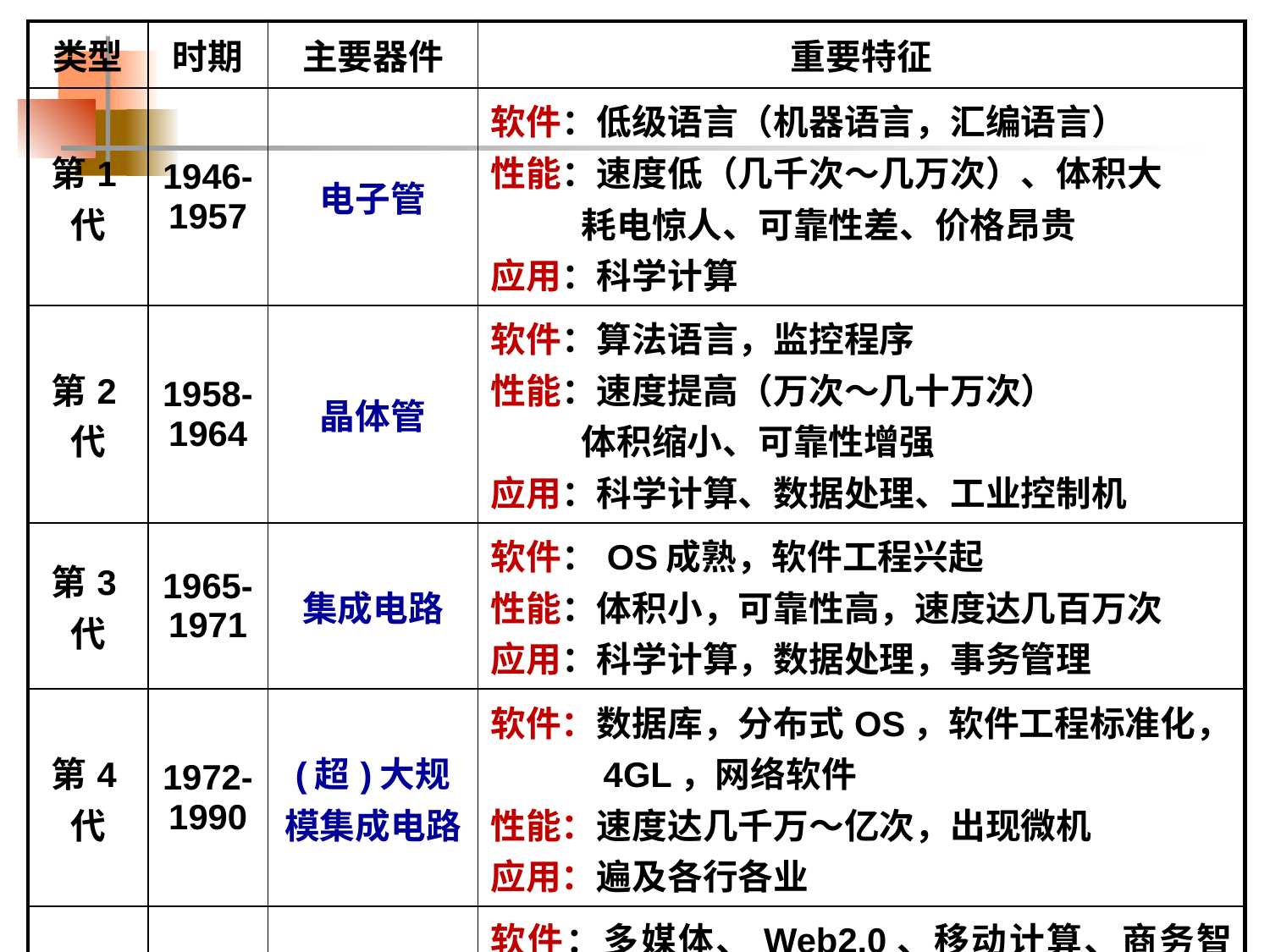

| 类型 | 时期 | 主要器件 | 重要特征 |
| --- | --- | --- | --- |
| 第1代 | 1946-1957 | 电子管 | 软件：低级语言（机器语言，汇编语言） 性能：速度低（几千次～几万次）、体积大 耗电惊人、可靠性差、价格昂贵 应用：科学计算 |
| 第2代 | 1958-1964 | 晶体管 | 软件：算法语言，监控程序 性能：速度提高（万次～几十万次） 体积缩小、可靠性增强 应用：科学计算、数据处理、工业控制机 |
| 第3代 | 1965-1971 | 集成电路 | 软件：OS成熟，软件工程兴起 性能：体积小，可靠性高，速度达几百万次 应用：科学计算，数据处理，事务管理 |
| 第4代 | 1972-1990 | (超)大规模集成电路 | 软件：数据库，分布式OS，软件工程标准化，4GL，网络软件 性能：速度达几千万～亿次，出现微机 应用：遍及各行各业 |
| 第5代 | 1991- | 巨大规模 集成电路 | 软件：多媒体、Web2.0、移动计算、商务智能 性能：速度达几亿次～上百亿次。 应用：渗透生活和工作，成为生活态度 |